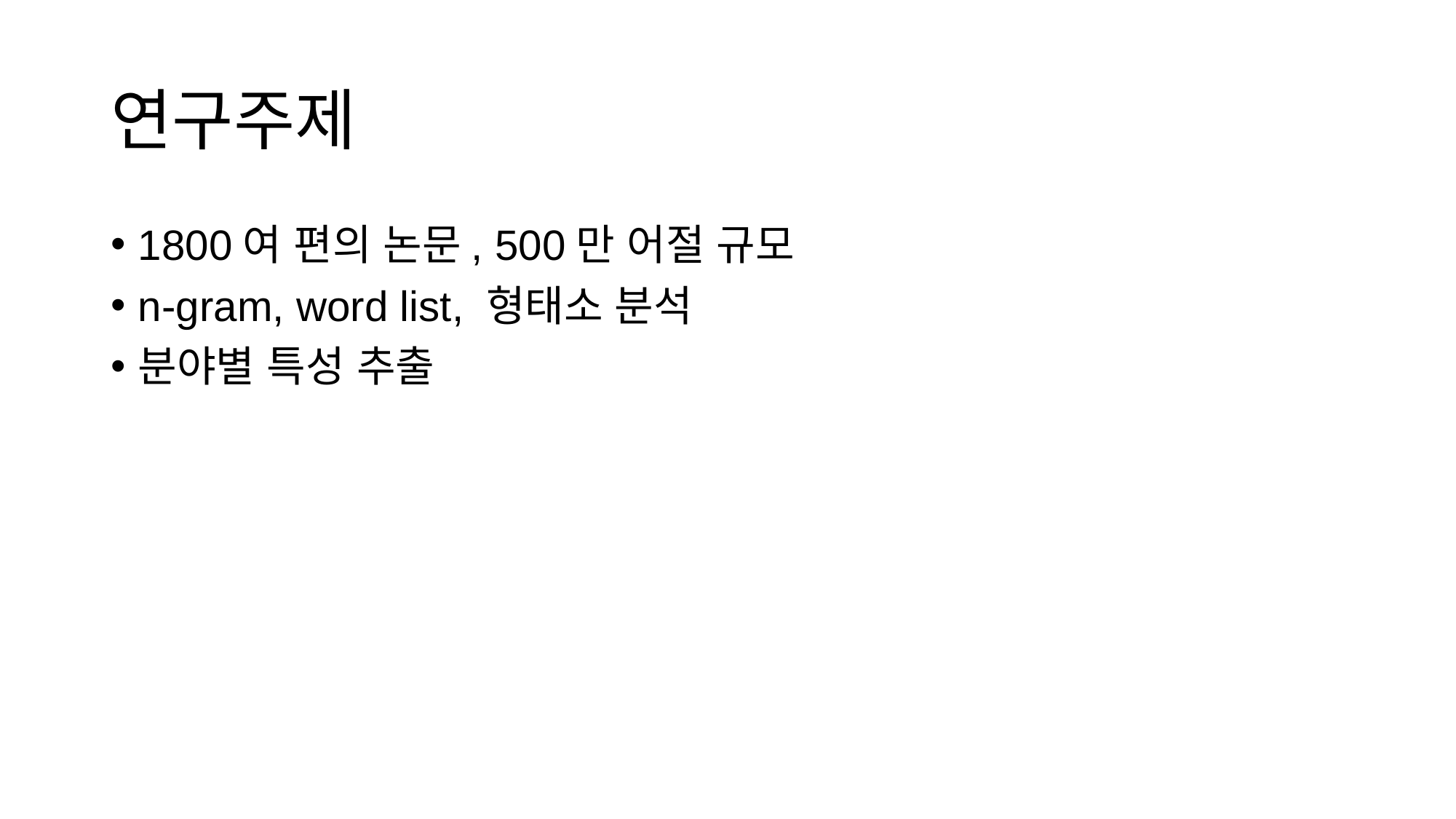

# 연구주제
1800여 편의 논문, 500만 어절 규모
n-gram, word list, 형태소 분석
분야별 특성 추출